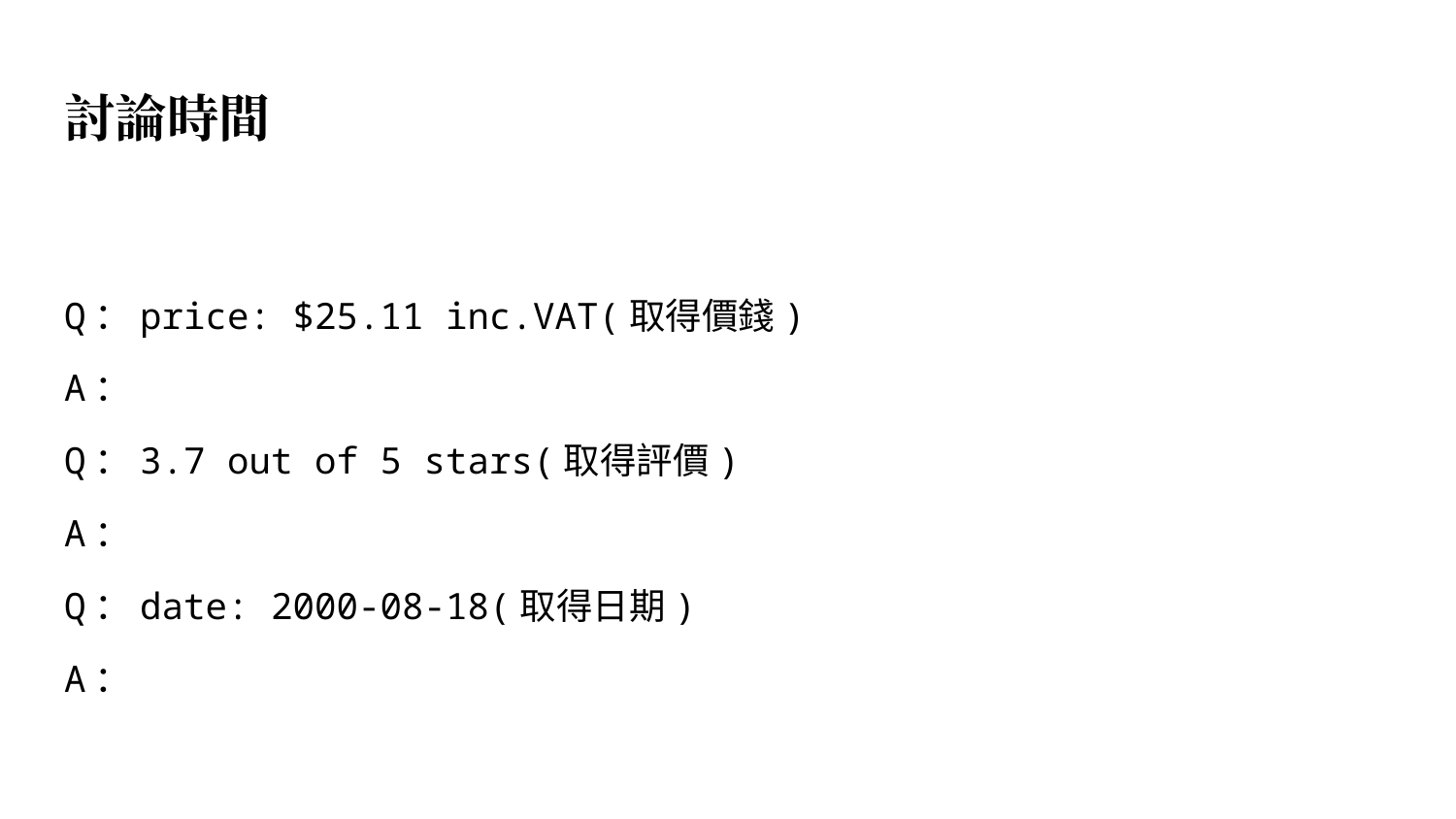

# 討論時間

Q：price: $25.11 inc.VAT(取得價錢)
A：price:\s+([^\s]+)
Q：3.7 out of 5 stars(取得評價)
A：([^\s]+) out of
Q：date: 2000-08-18(取得日期)
A：\d+-\d+-\d+